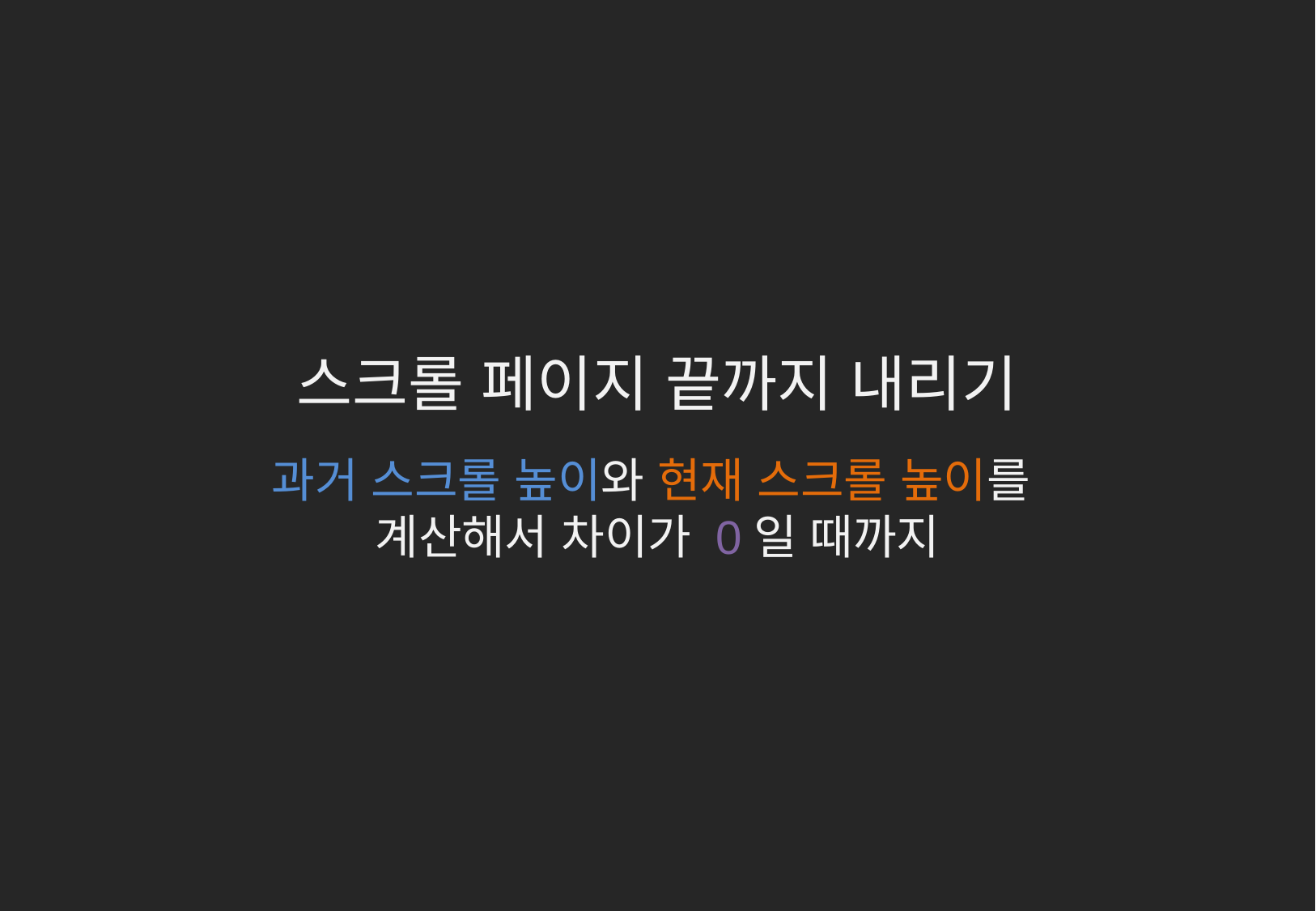

스크롤 페이지 끝까지 내리기
과거 스크롤 높이와 현재 스크롤 높이를
계산해서 차이가 0일 때까지